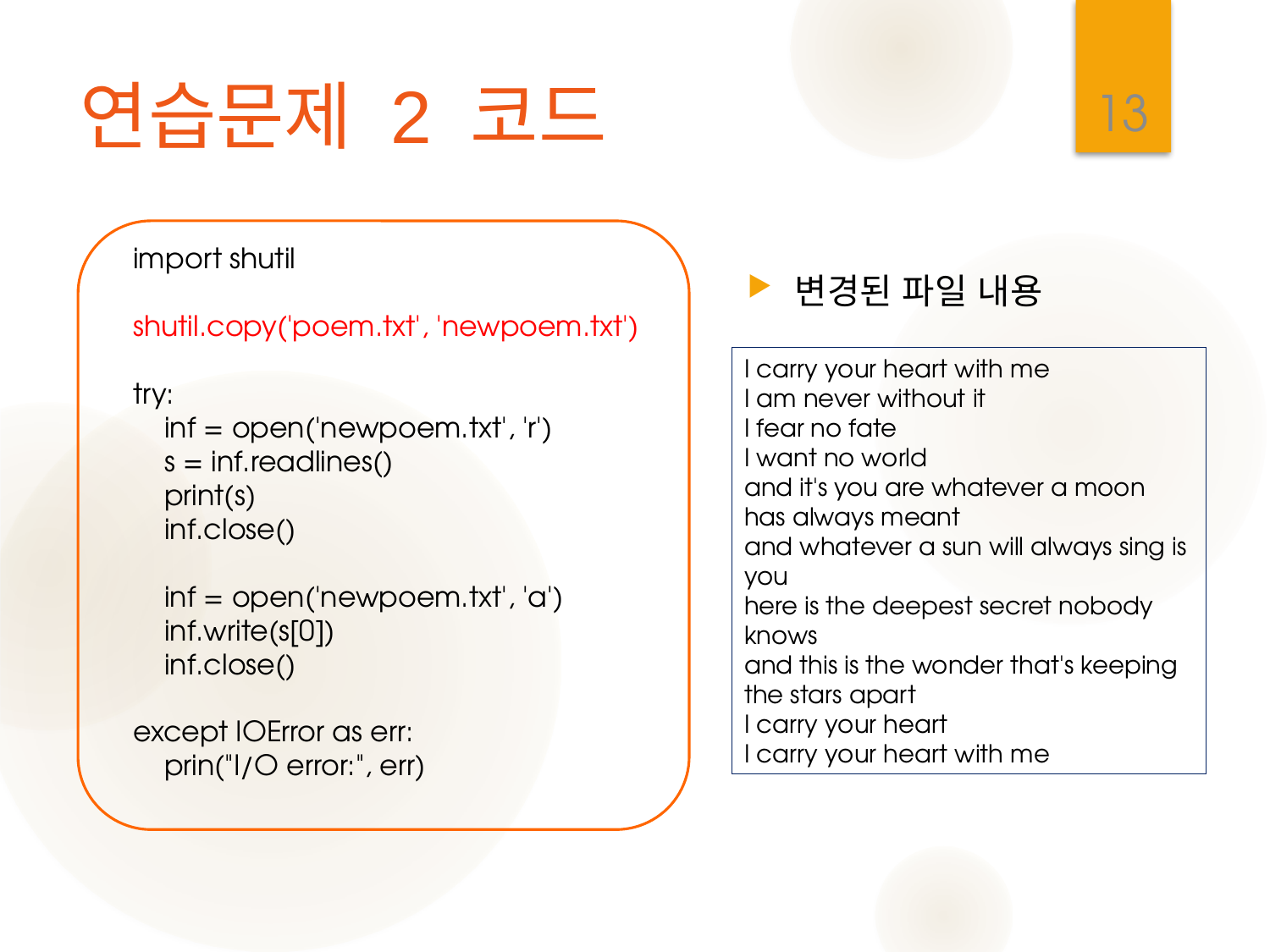

13
# 연습문제 2 코드

import shutil

shutil.copy('poem.txt', 'newpoem.txt')

try:
    inf = open('newpoem.txt', 'r')
    s = inf.readlines()
    print(s)
    inf.close()

    inf = open('newpoem.txt', 'a')
    inf.write(s[0])
    inf.close()

except IOError as err:
    prin("I/O error:", err)

변경된 파일 내용
I carry your heart with me
I am never without it
I fear no fate
I want no world
and it's you are whatever a moon has always meant
and whatever a sun will always sing is you
here is the deepest secret nobody knows
and this is the wonder that's keeping the stars apart
I carry your heart
I carry your heart with me